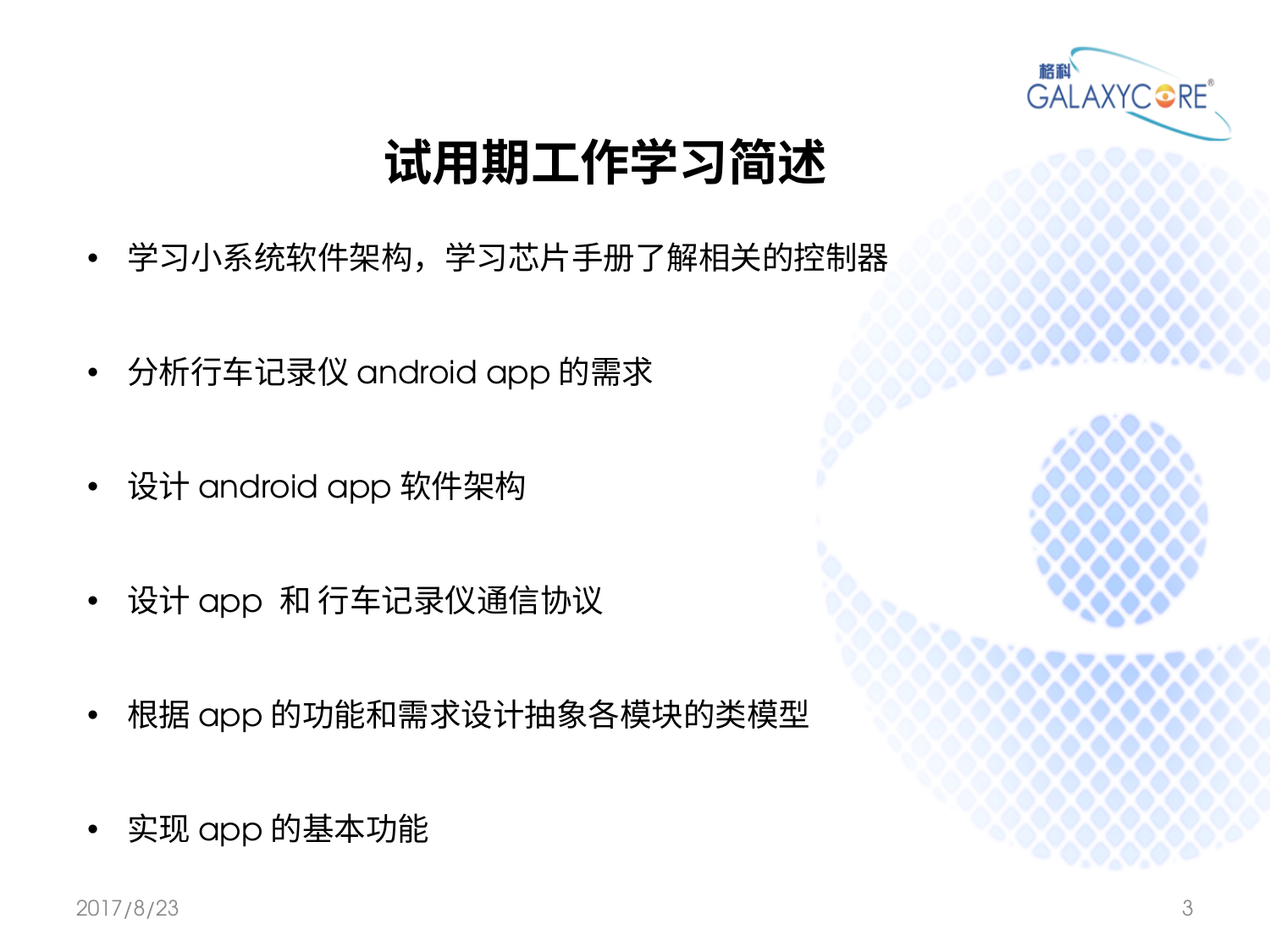

# 试用期工作学习简述
学习小系统软件架构，学习芯片手册了解相关的控制器

分析行车记录仪android app的需求

设计android app软件架构

设计app 和 行车记录仪通信协议

根据app的功能和需求设计抽象各模块的类模型

实现app的基本功能

2017/8/23
3